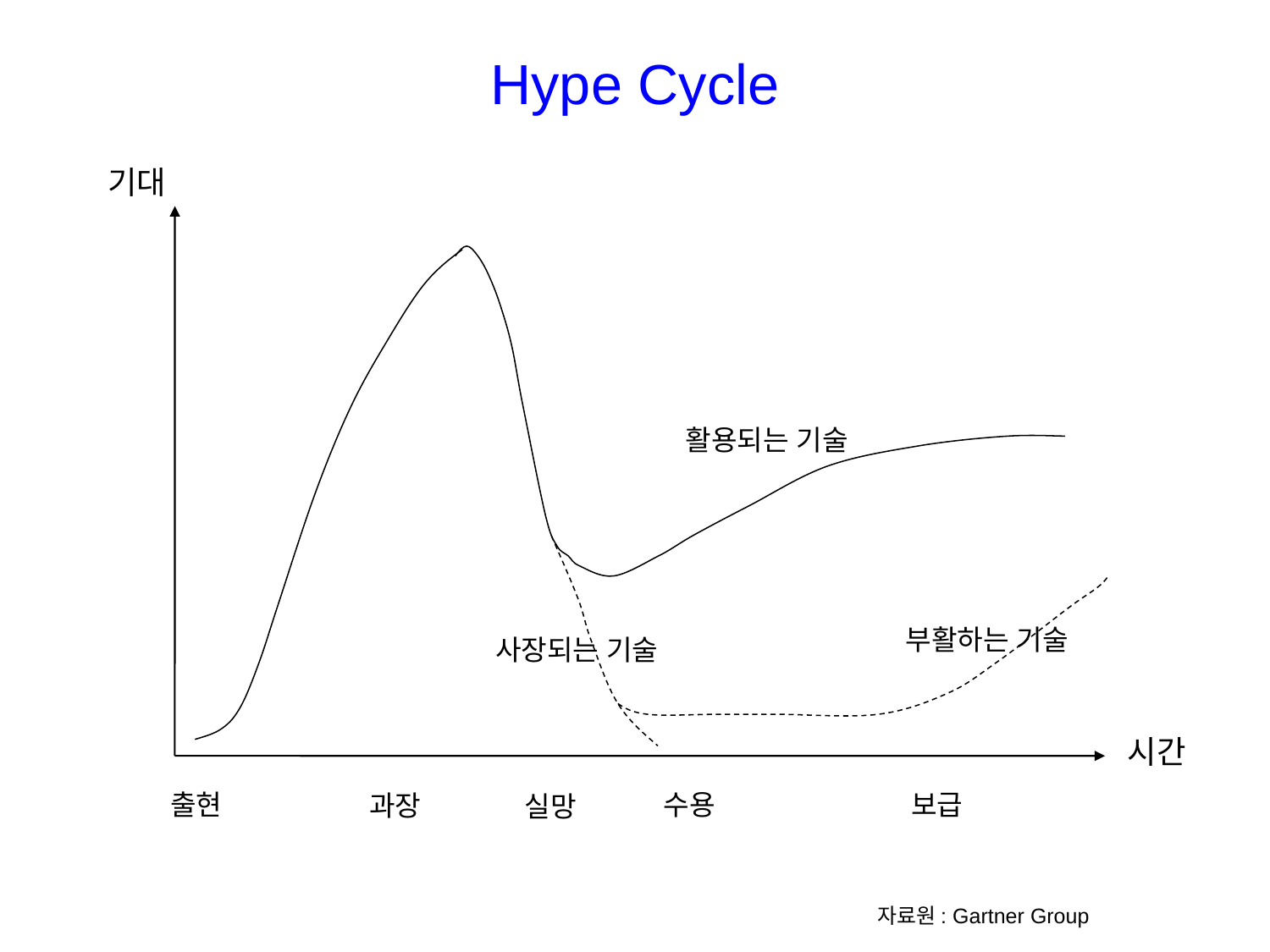

# Hype Cycle
기대

활용되는 기술

부활하는 기술
사장되는 기술
시간
수용
보급
출현
과장
실망
자료원: Gartner Group